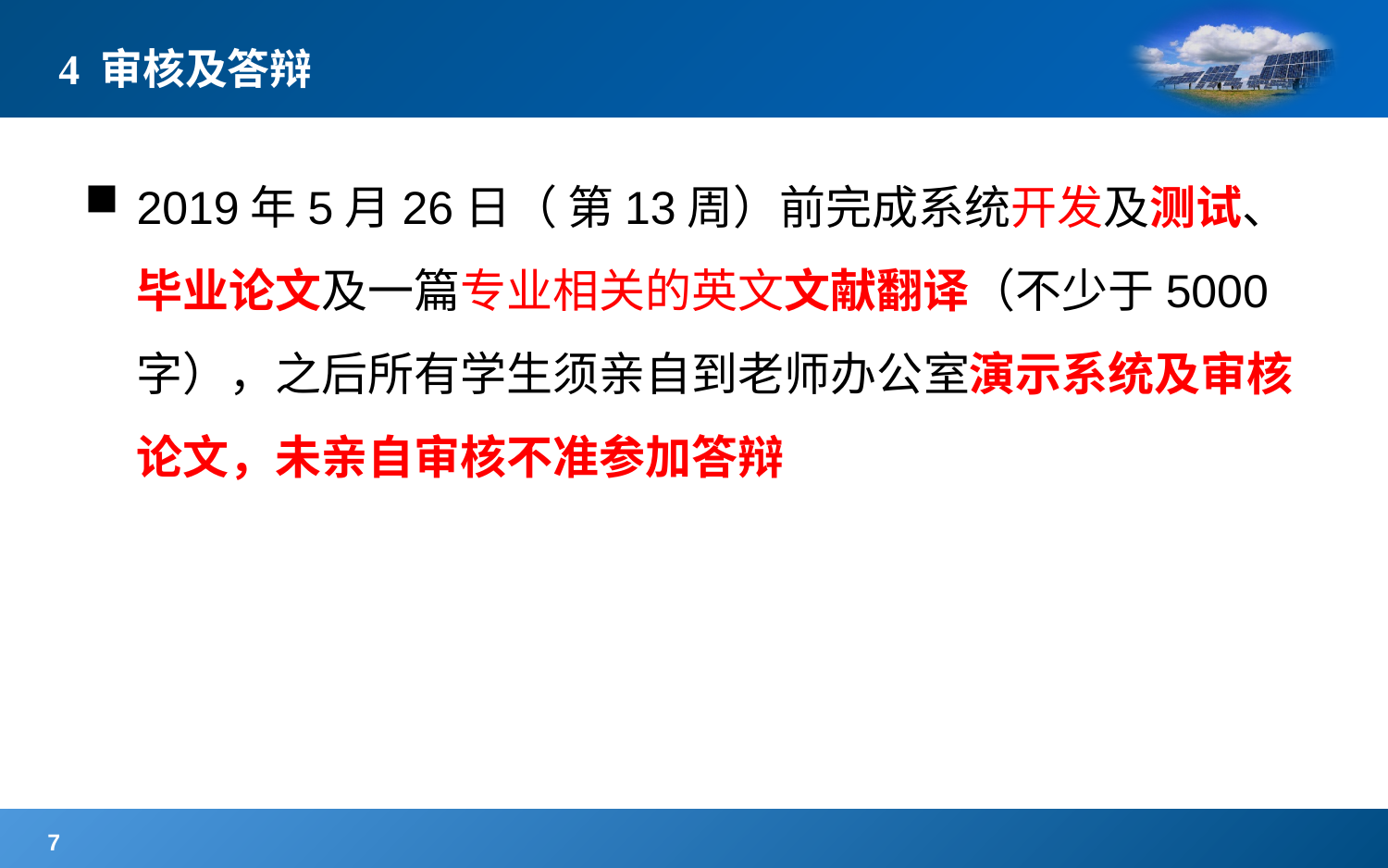

# 4 审核及答辩
2019年5月26日（ 第13周）前完成系统开发及测试、毕业论文及一篇专业相关的英文文献翻译（不少于5000字），之后所有学生须亲自到老师办公室演示系统及审核论文，未亲自审核不准参加答辩